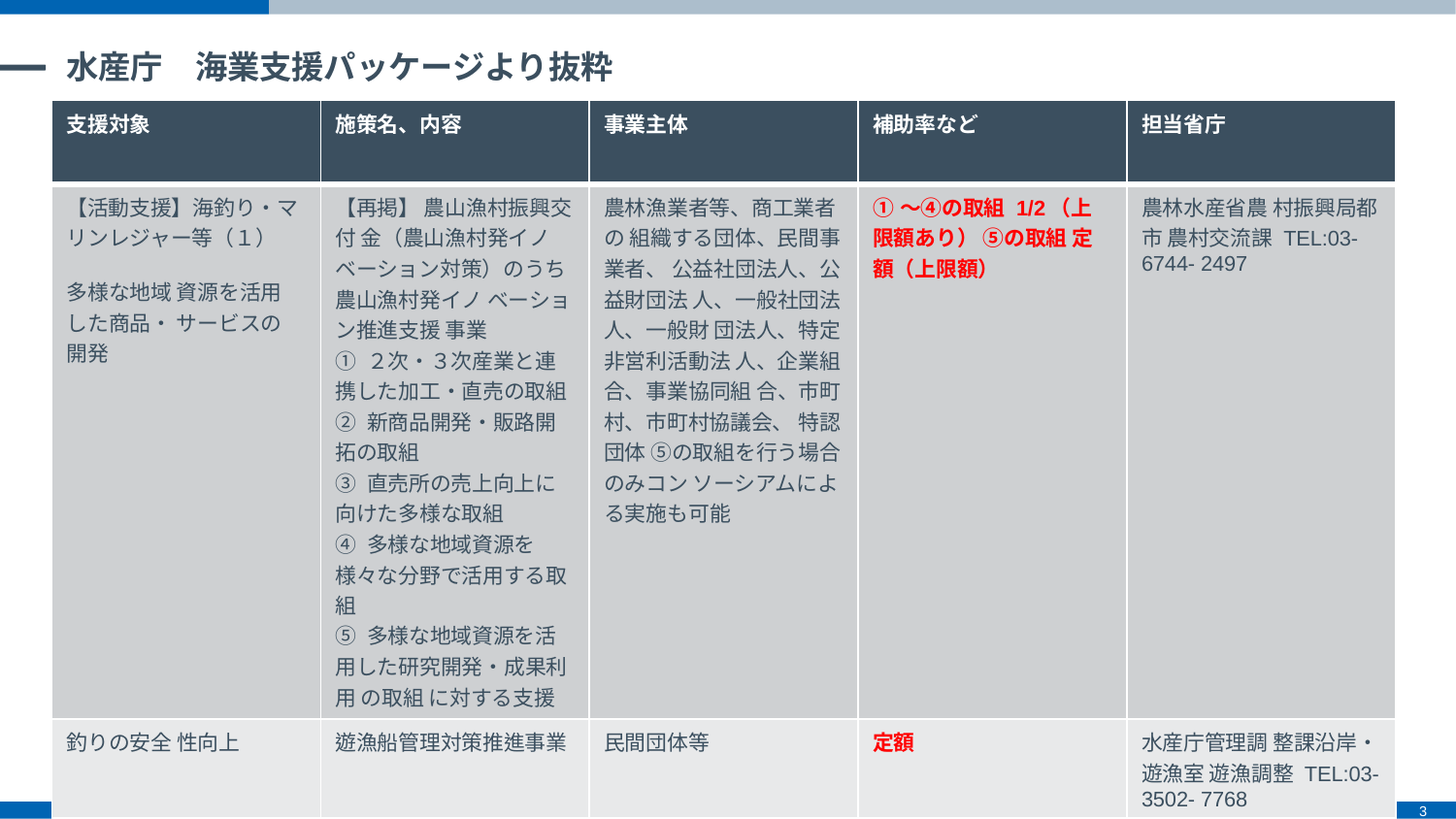

# 水産庁　海業支援パッケージより抜粋
| 支援対象 | 施策名、内容 | 事業主体 | 補助率など | 担当省庁 |
| --- | --- | --- | --- | --- |
| 【活動支援】海釣り・マリンレジャー等（１） 多様な地域 資源を活用 した商品・ サービスの 開発 | 【再掲】 農山漁村振興交付 金（農山漁村発イノ ベーション対策）のうち農山漁村発イノ ベーション推進支援 事業 ① ２次・３次産業と連携した加工・直売の取組 ② 新商品開発・販路開拓の取組 ③ 直売所の売上向上に向けた多様な取組 ④ 多様な地域資源を様々な分野で活用する取組 ⑤ 多様な地域資源を活用した研究開発・成果利用 の取組 に対する支援 | 農林漁業者等、商工業者の 組織する団体、民間事業者、 公益社団法人、公益財団法 人、一般社団法人、一般財 団法人、特定非営利活動法 人、企業組合、事業協同組 合、市町村、市町村協議会、 特認団体 ➄の取組を行う場合のみコン ソーシアムによる実施も可能 | ➀～④の取組 1/2（上限額あり） ⑤の取組 定額（上限額） | 農林水産省農 村振興局都市 農村交流課 TEL:03-6744- 2497 |
| 釣りの安全 性向上 | 遊漁船管理対策推進事業 | 民間団体等 | 定額 | 水産庁管理調 整課沿岸・遊漁室 遊漁調整 TEL:03-3502- 7768 |